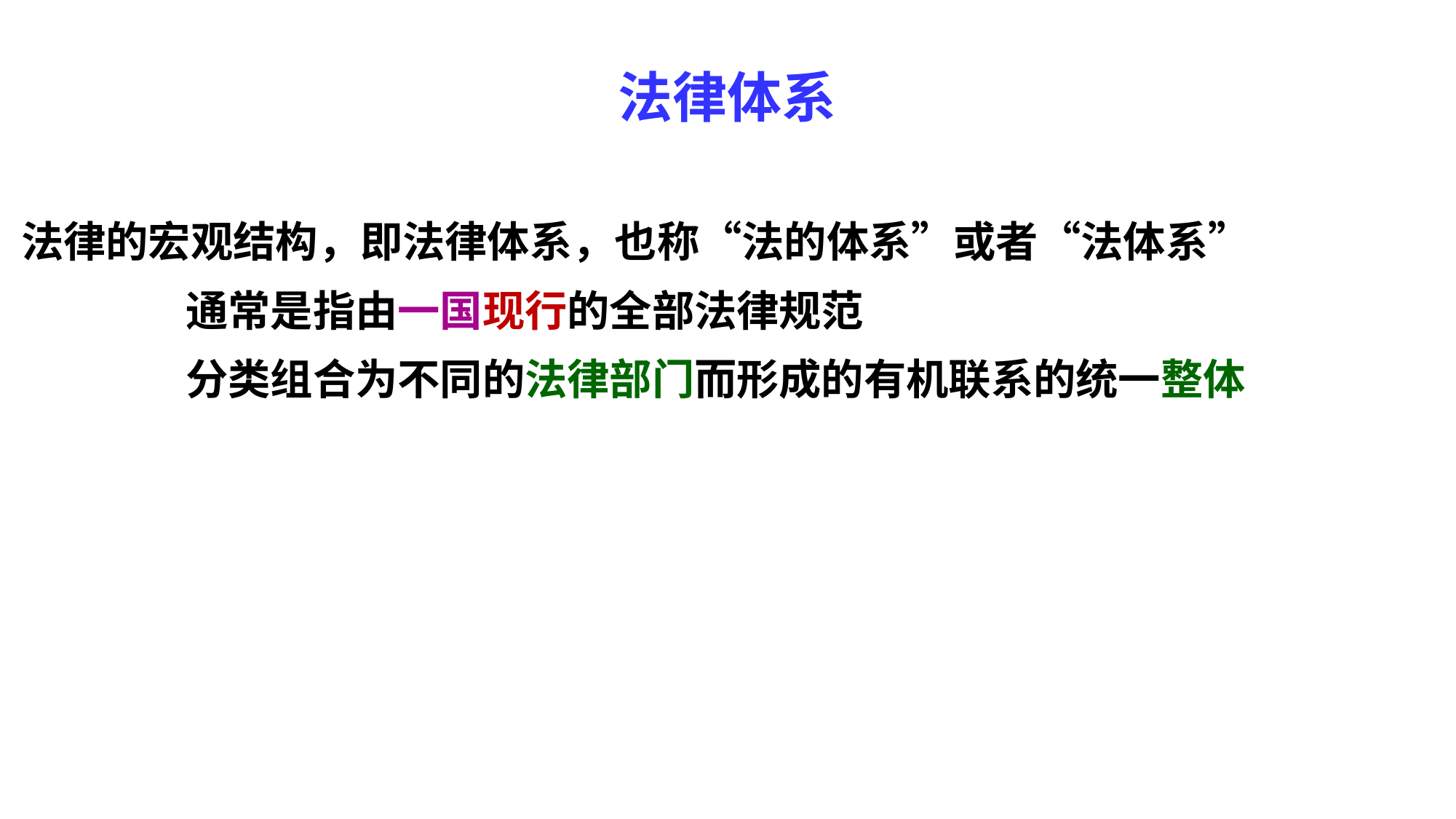

法律体系

法律的宏观结构，即法律体系，也称“法的体系”或者“法体系”
                通常是指由一国现行的全部法律规范
                分类组合为不同的法律部门而形成的有机联系的统一整体